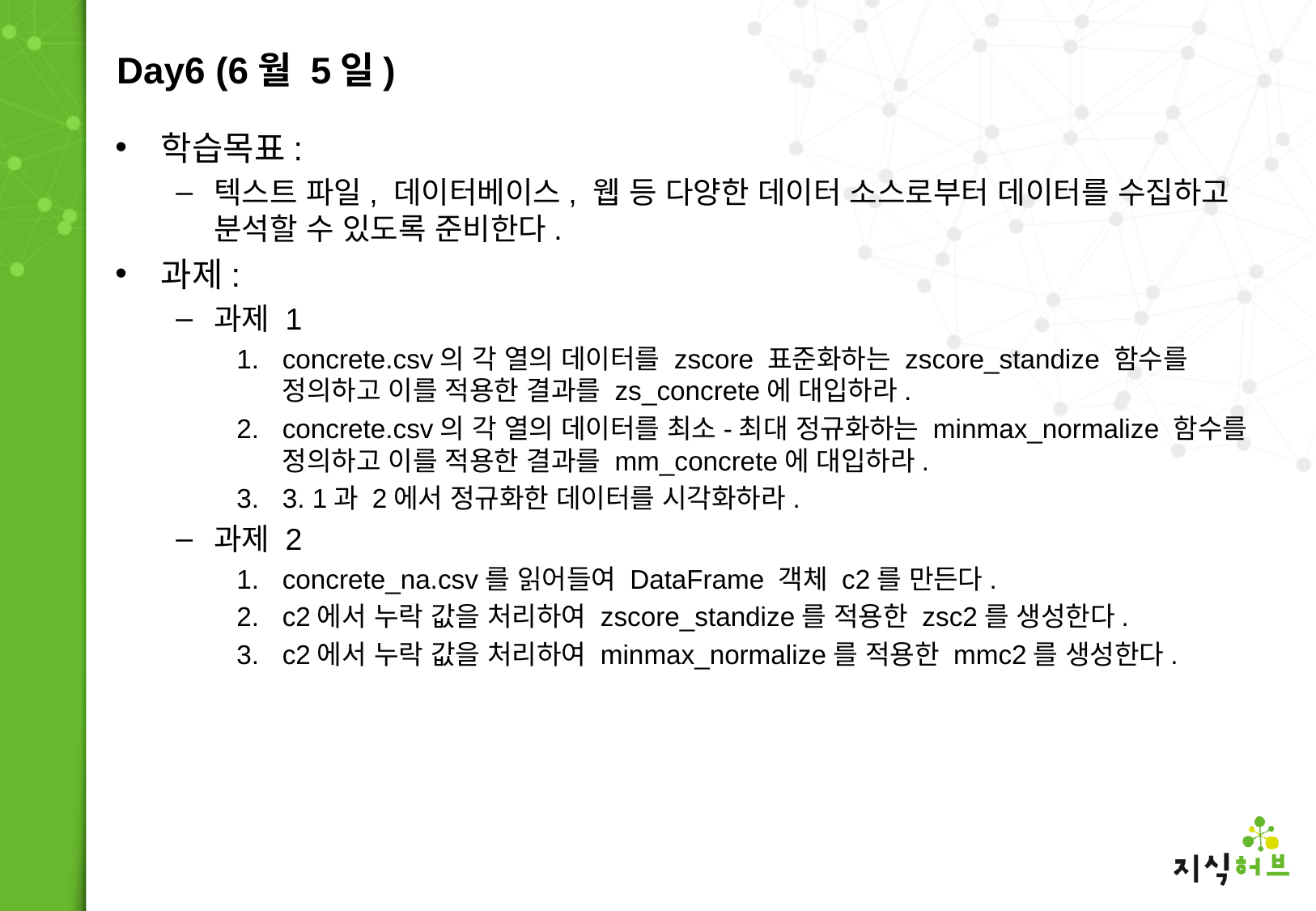

# Day6 (6월 5일)
학습목표:
텍스트 파일, 데이터베이스, 웹 등 다양한 데이터 소스로부터 데이터를 수집하고 분석할 수 있도록 준비한다.
과제:
과제 1
concrete.csv의 각 열의 데이터를 zscore 표준화하는 zscore_standize 함수를 정의하고 이를 적용한 결과를 zs_concrete에 대입하라.
concrete.csv의 각 열의 데이터를 최소-최대 정규화하는 minmax_normalize 함수를 정의하고 이를 적용한 결과를 mm_concrete에 대입하라.
3. 1과 2에서 정규화한 데이터를 시각화하라.
과제 2
concrete_na.csv를 읽어들여 DataFrame 객체 c2를 만든다.
c2에서 누락 값을 처리하여 zscore_standize를 적용한 zsc2를 생성한다.
c2에서 누락 값을 처리하여 minmax_normalize를 적용한 mmc2를 생성한다.